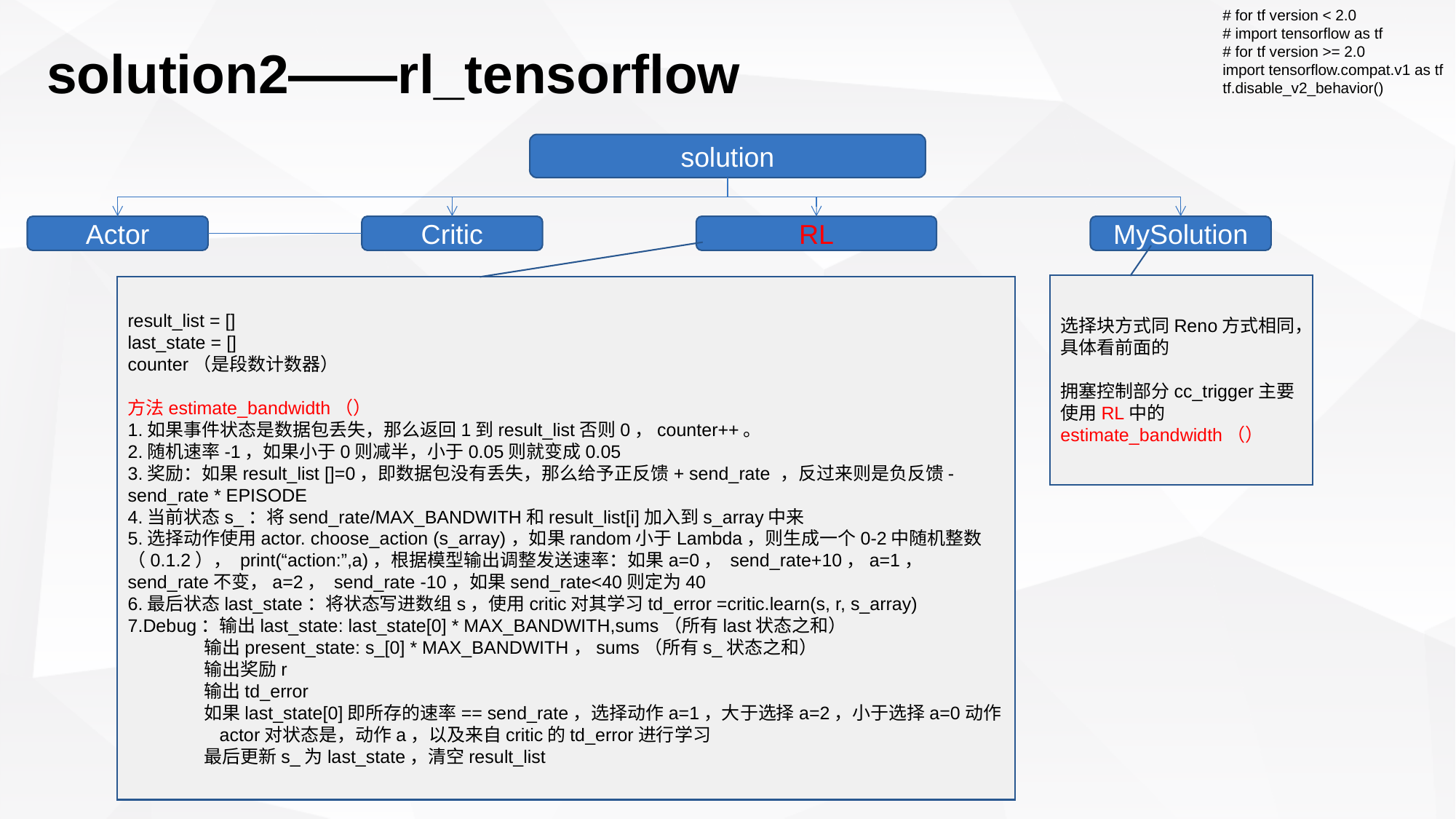

# for tf version < 2.0
# import tensorflow as tf
# for tf version >= 2.0
import tensorflow.compat.v1 as tf
tf.disable_v2_behavior()
solution2——rl_tensorflow
solution
Actor
Critic
RL
MySolution
选择块方式同Reno方式相同，具体看前面的

拥塞控制部分cc_trigger主要使用RL中的estimate_bandwidth（）
result_list = []
last_state = []
counter（是段数计数器）

方法estimate_bandwidth（）
1.如果事件状态是数据包丢失，那么返回1到result_list否则0，counter++。
2.随机速率-1，如果小于0则减半，小于0.05则就变成0.05
3.奖励：如果result_list []=0，即数据包没有丢失，那么给予正反馈+ send_rate ，反过来则是负反馈- send_rate * EPISODE
4.当前状态s_：将send_rate/MAX_BANDWITH和result_list[i]加入到s_array中来
5.选择动作使用actor. choose_action (s_array)，如果random小于Lambda，则生成一个0-2中随机整数（0.1.2）， print(“action:”,a)，根据模型输出调整发送速率：如果a=0， send_rate+10，a=1， send_rate不变，a=2， send_rate -10，如果send_rate<40则定为40
6.最后状态last_state：将状态写进数组s，使用critic对其学习td_error =critic.learn(s, r, s_array)
7.Debug：输出last_state: last_state[0] * MAX_BANDWITH,sums（所有last状态之和）
                  输出present_state: s_[0] * MAX_BANDWITH，sums（所有s_状态之和）
                  输出奖励r
                  输出td_error
                  如果last_state[0]即所存的速率== send_rate，选择动作a=1，大于选择a=2，小于选择a=0动作
                  actor对状态是，动作a，以及来自critic的td_error进行学习
                  最后更新s_为last_state，清空result_list